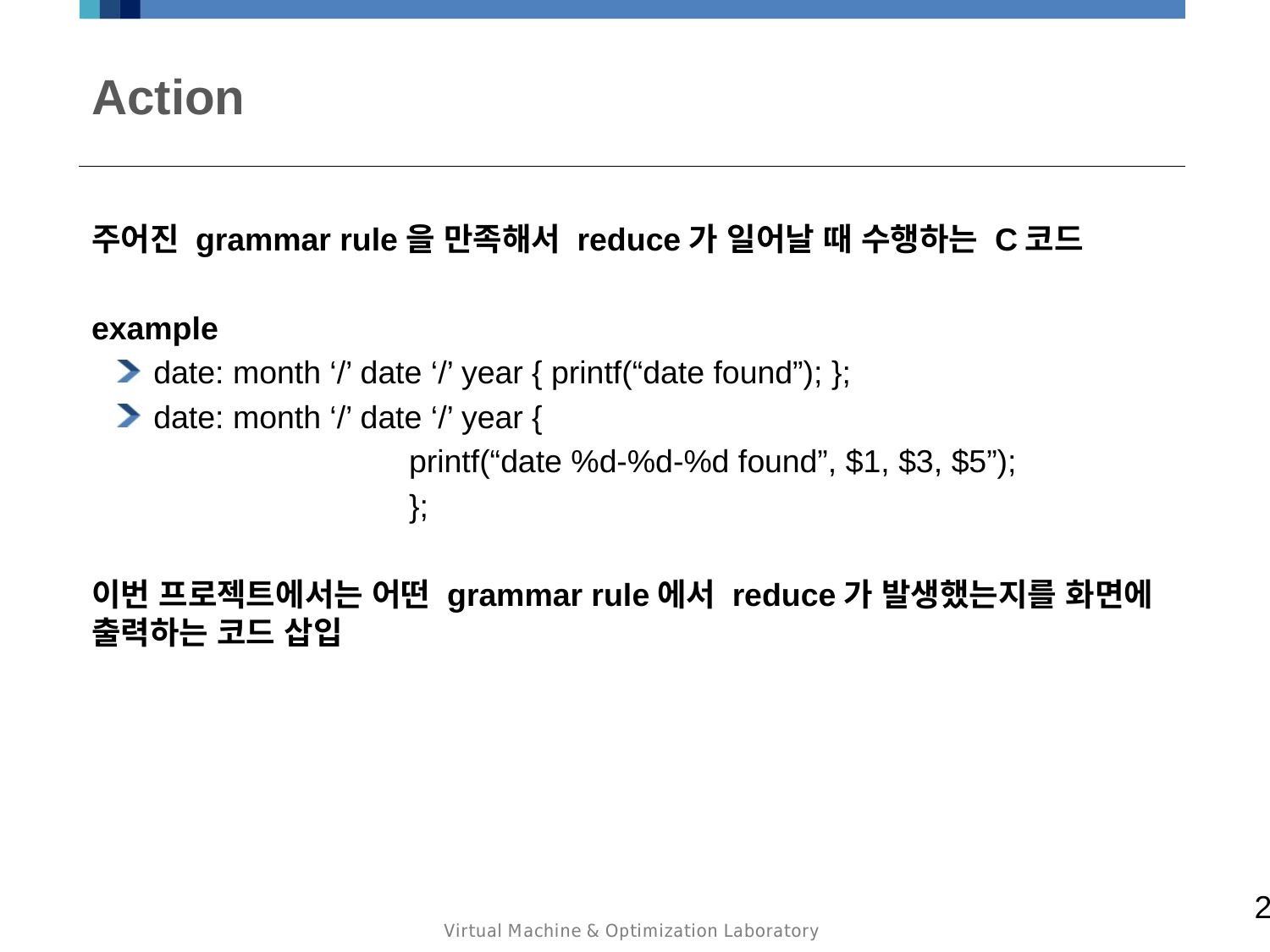

# Action
주어진 grammar rule을 만족해서 reduce가 일어날 때 수행하는 C코드

example
date: month ‘/’ date ‘/’ year { printf(“date found”); };
date: month ‘/’ date ‘/’ year {
		printf(“date %d-%d-%d found”, $1, $3, $5”);
		};

이번 프로젝트에서는 어떤 grammar rule에서 reduce가 발생했는지를 화면에 출력하는 코드 삽입